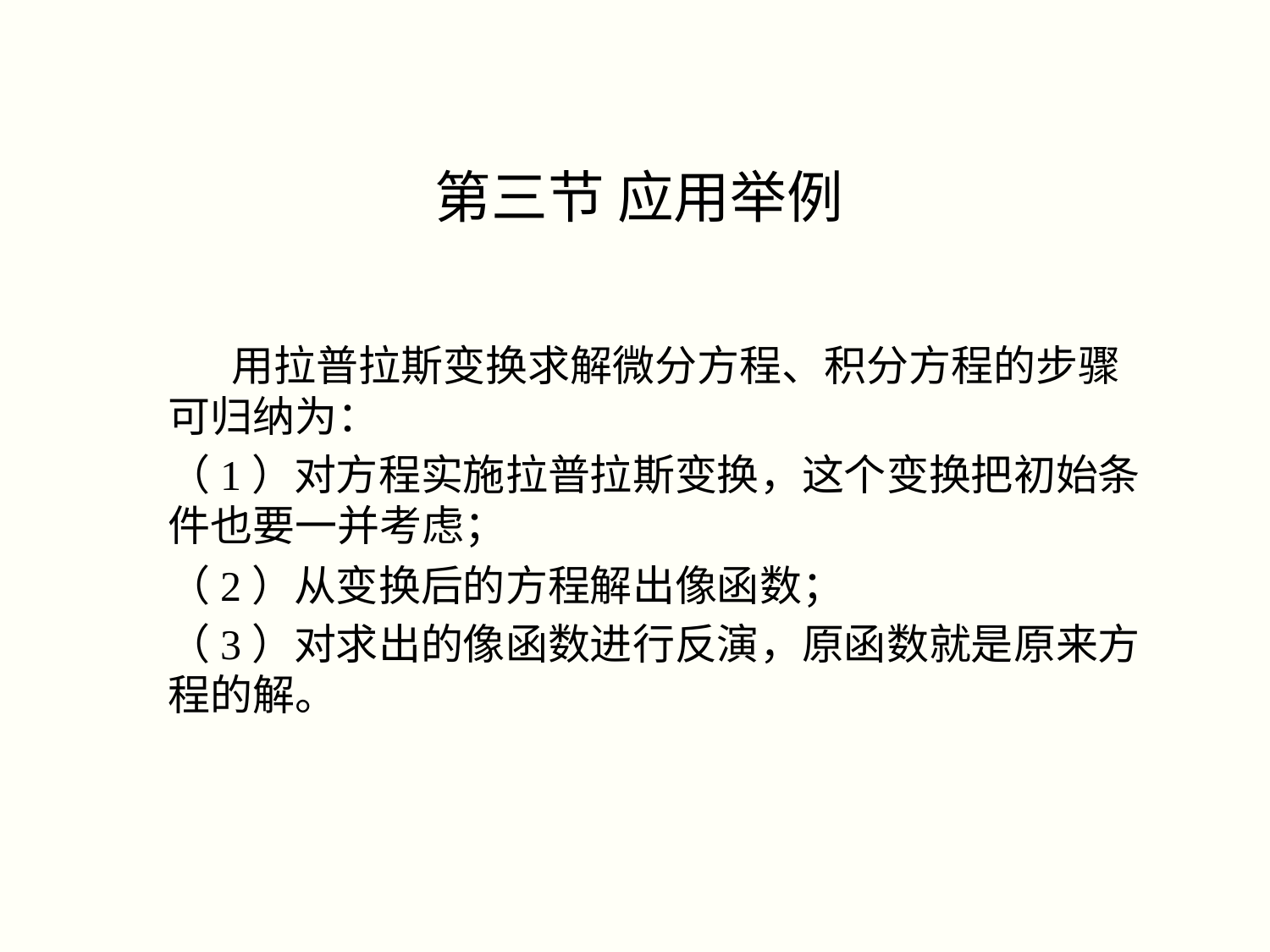

# 第三节 应用举例
用拉普拉斯变换求解微分方程、积分方程的步骤可归纳为：
（1）对方程实施拉普拉斯变换，这个变换把初始条件也要一并考虑；
（2）从变换后的方程解出像函数；
（3）对求出的像函数进行反演，原函数就是原来方程的解。